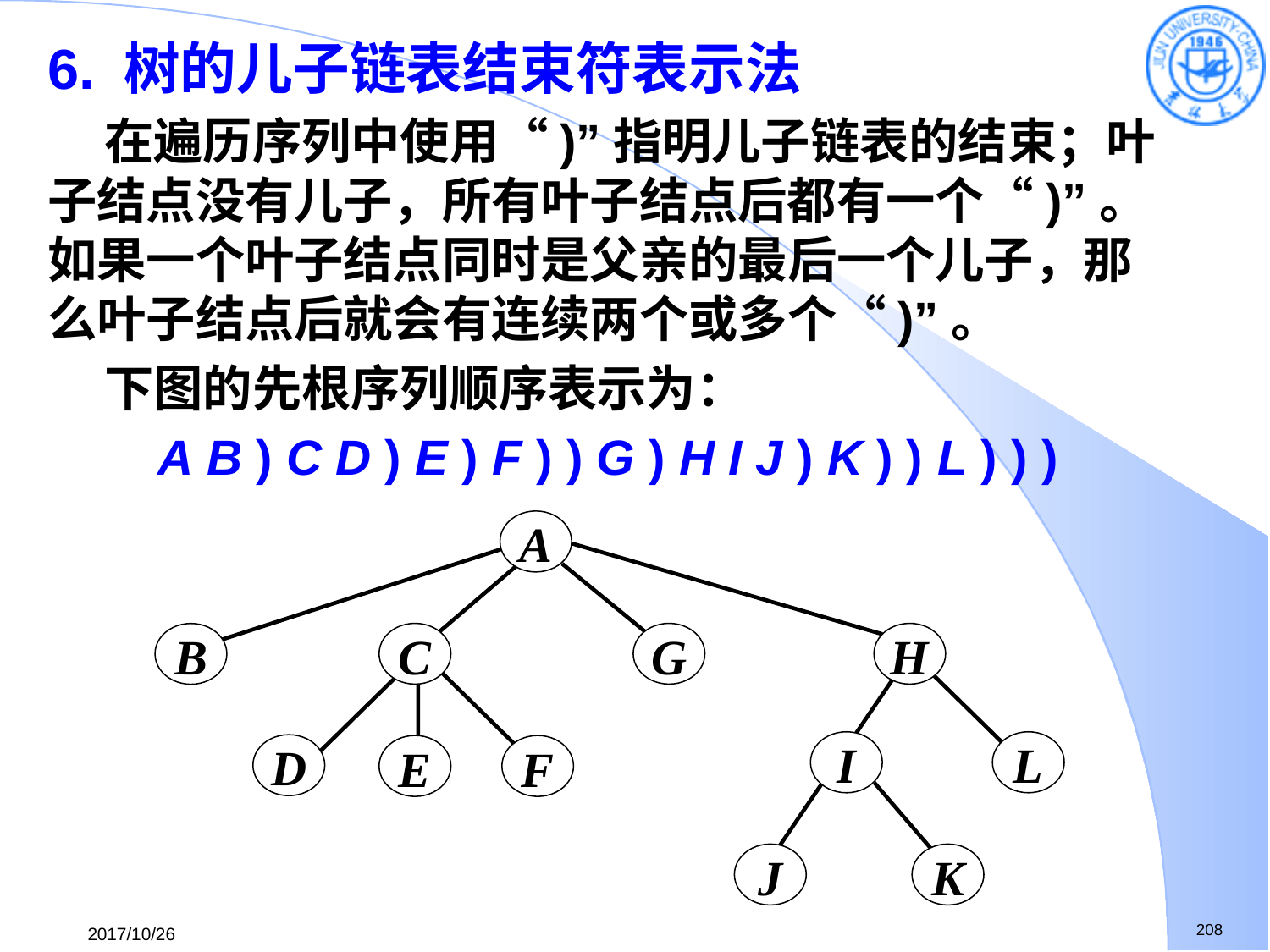

6. 树的儿子链表结束符表示法
    在遍历序列中使用“)”指明儿子链表的结束；叶子结点没有儿子，所有叶子结点后都有一个“)”。如果一个叶子结点同时是父亲的最后一个儿子，那么叶子结点后就会有连续两个或多个“)”。
    下图的先根序列顺序表示为：
        A B ) C D ) E ) F ) ) G ) H I J ) K ) ) L ) ) )
A

C
G
H
B

I
L
D
E
F

J
K